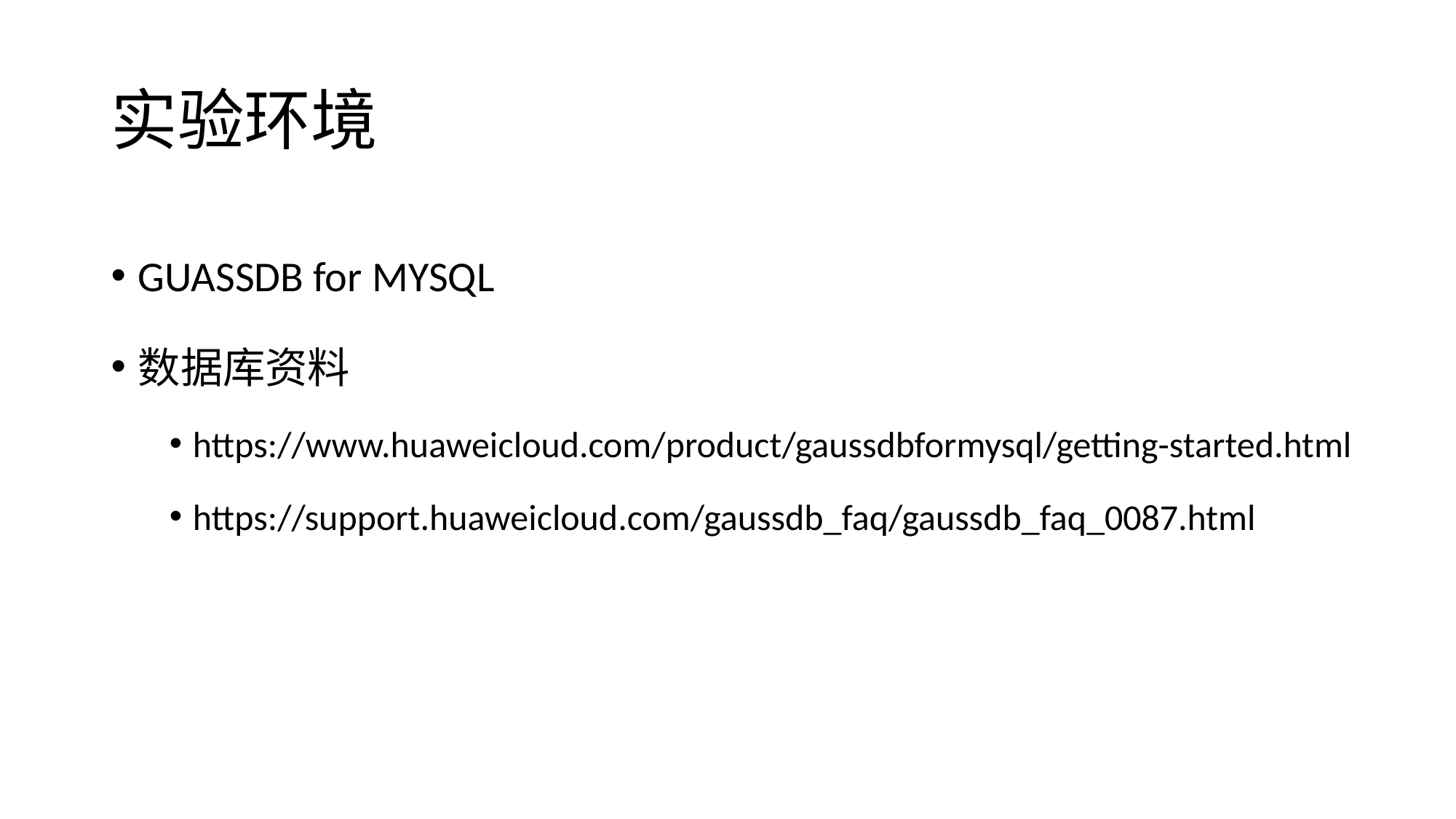

# 实验环境
GUASSDB for MYSQL
数据库资料
https://www.huaweicloud.com/product/gaussdbformysql/getting-started.html
https://support.huaweicloud.com/gaussdb_faq/gaussdb_faq_0087.html